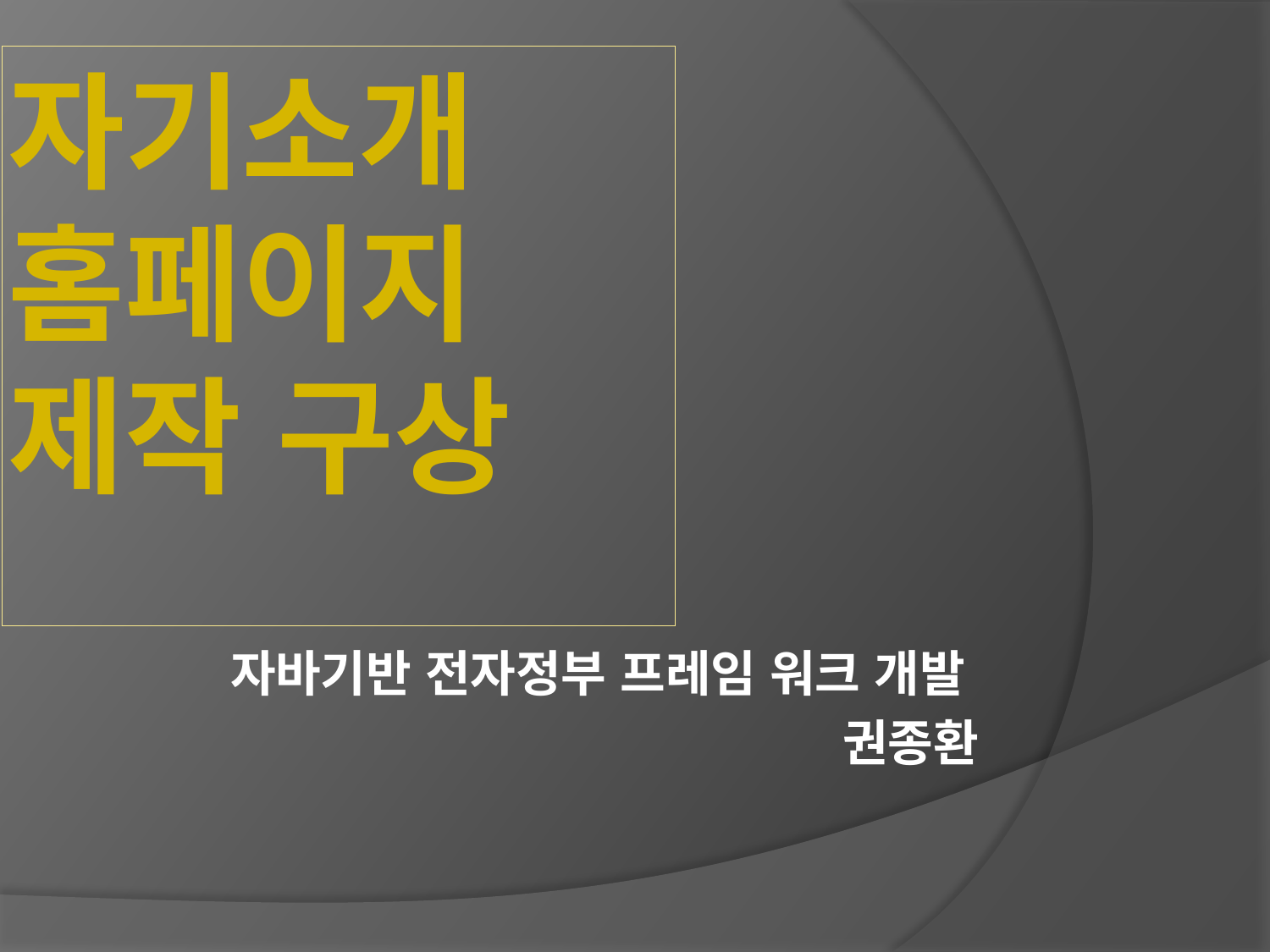

# 자기소개 홈페이지 제작 구상
자바기반 전자정부 프레임 워크 개발
권종환